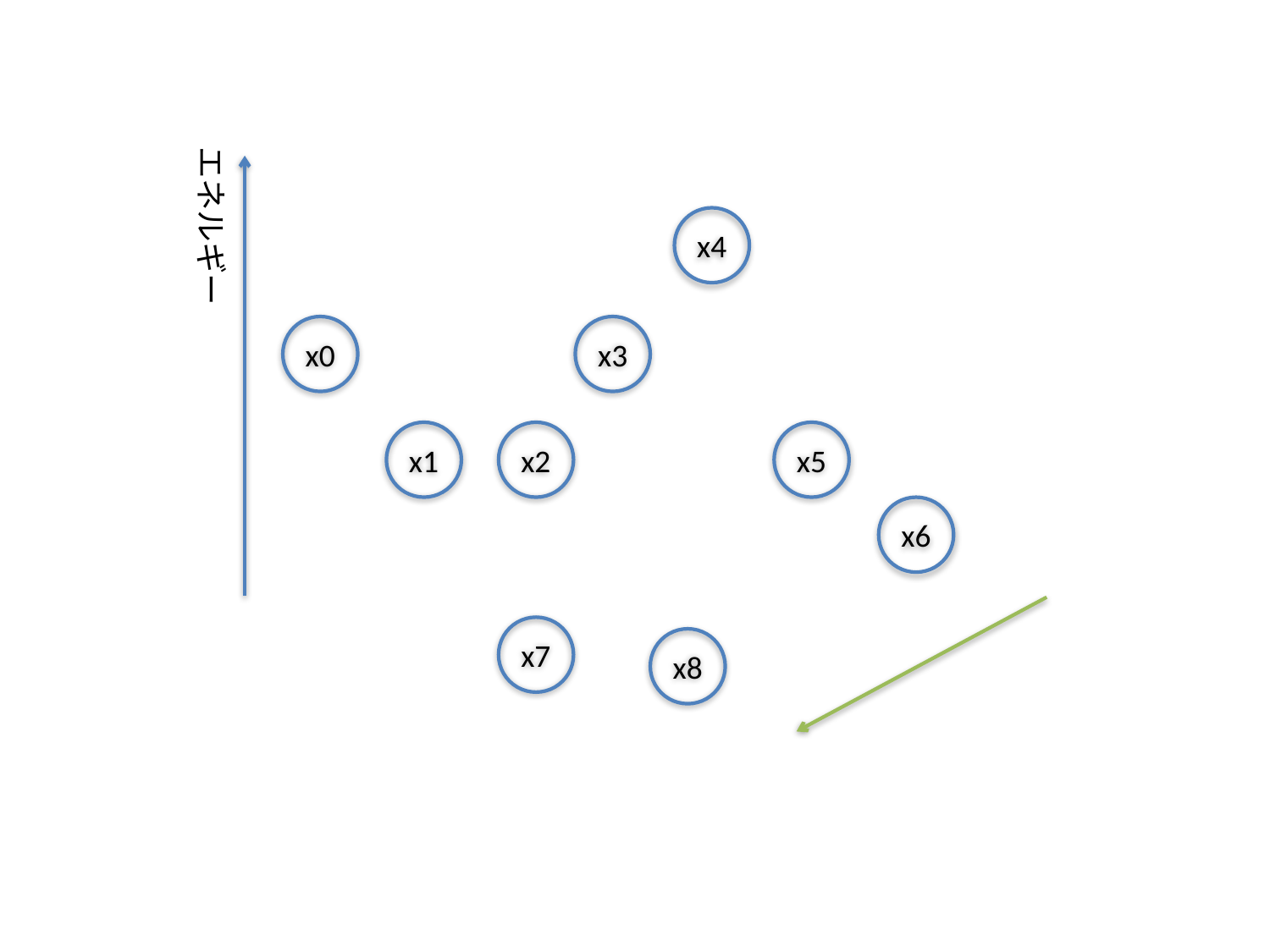

エネルギー
x4
x0
x3
x1
x2
x5
x6
x7
x8